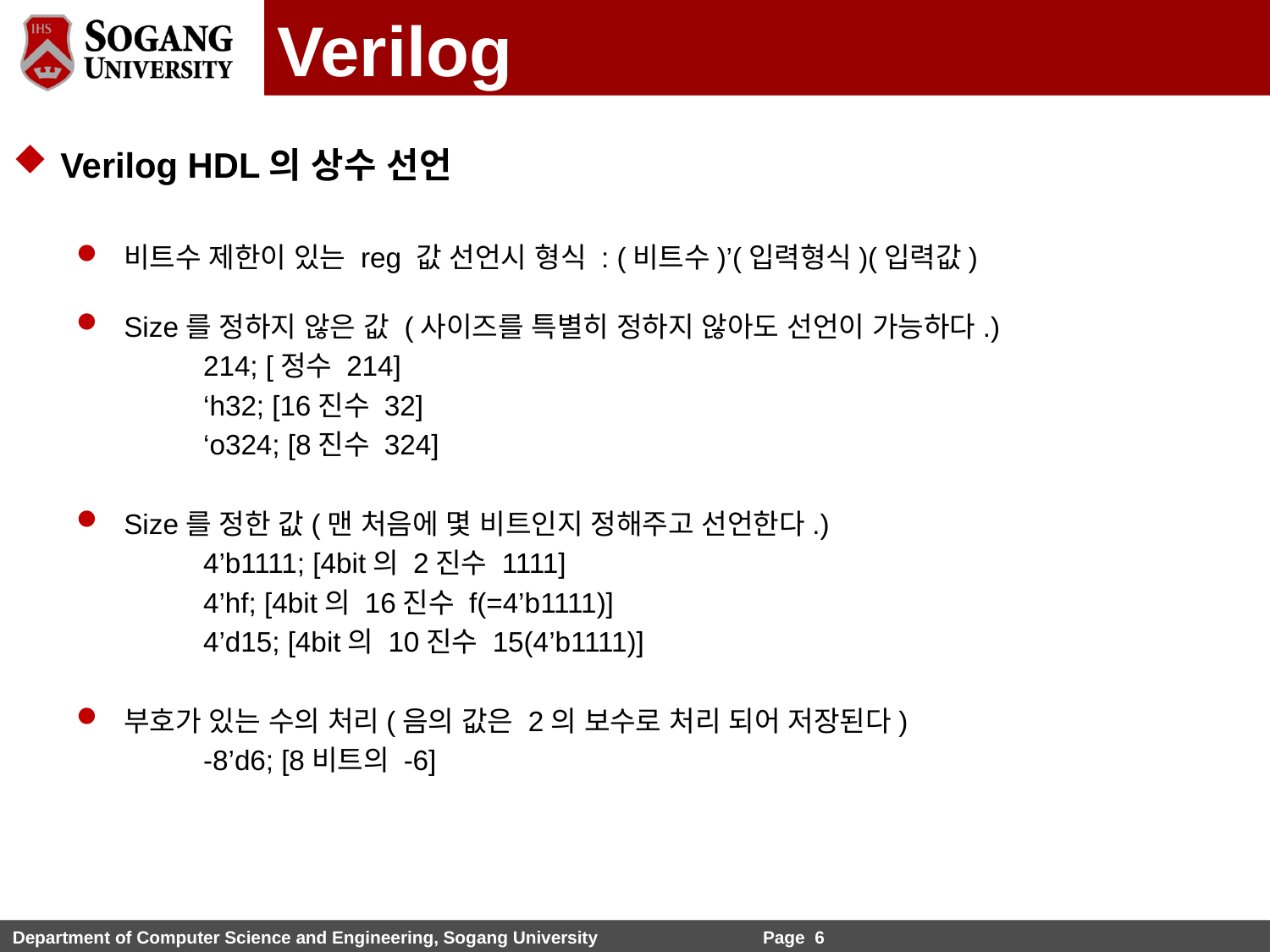

Verilog
Verilog HDL의 상수 선언

비트수 제한이 있는 reg 값 선언시 형식 : (비트수)’(입력형식)(입력값)

Size를 정하지 않은 값 (사이즈를 특별히 정하지 않아도 선언이 가능하다.)
	214; [정수 214]
	‘h32; [16진수 32]
	‘o324; [8진수 324]

Size를 정한 값(맨 처음에 몇 비트인지 정해주고 선언한다.)
     	4’b1111; [4bit의 2진수 1111]
   	4’hf; [4bit의 16진수 f(=4’b1111)]
	4’d15; [4bit의 10진수 15(4’b1111)]

부호가 있는 수의 처리(음의 값은 2의 보수로 처리 되어 저장된다)
	-8’d6; [8비트의 -6]